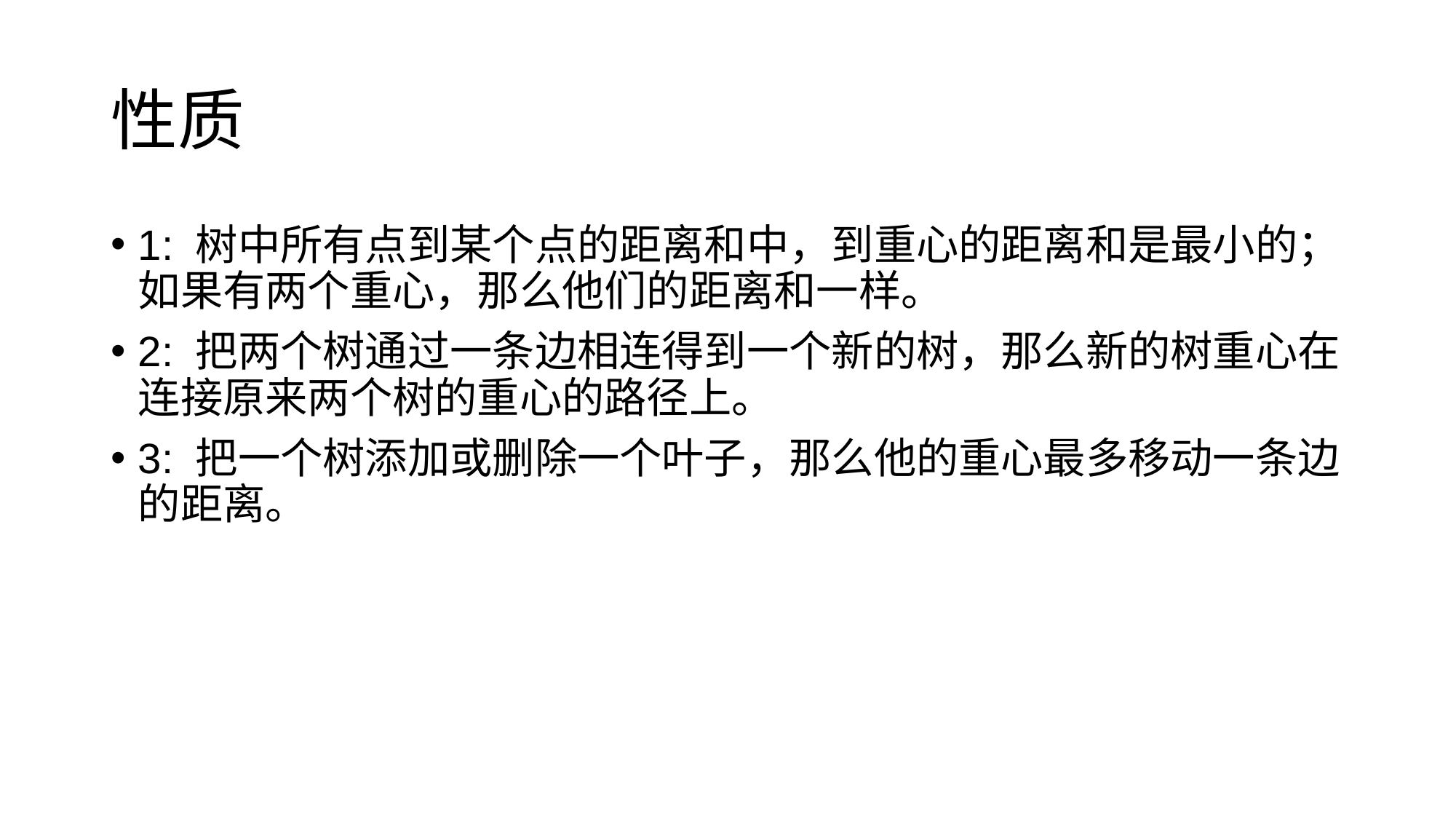

# 性质
1: 树中所有点到某个点的距离和中，到重心的距离和是最小的；如果有两个重心，那么他们的距离和一样。
2: 把两个树通过一条边相连得到一个新的树，那么新的树重心在连接原来两个树的重心的路径上。
3: 把一个树添加或删除一个叶子，那么他的重心最多移动一条边的距离。